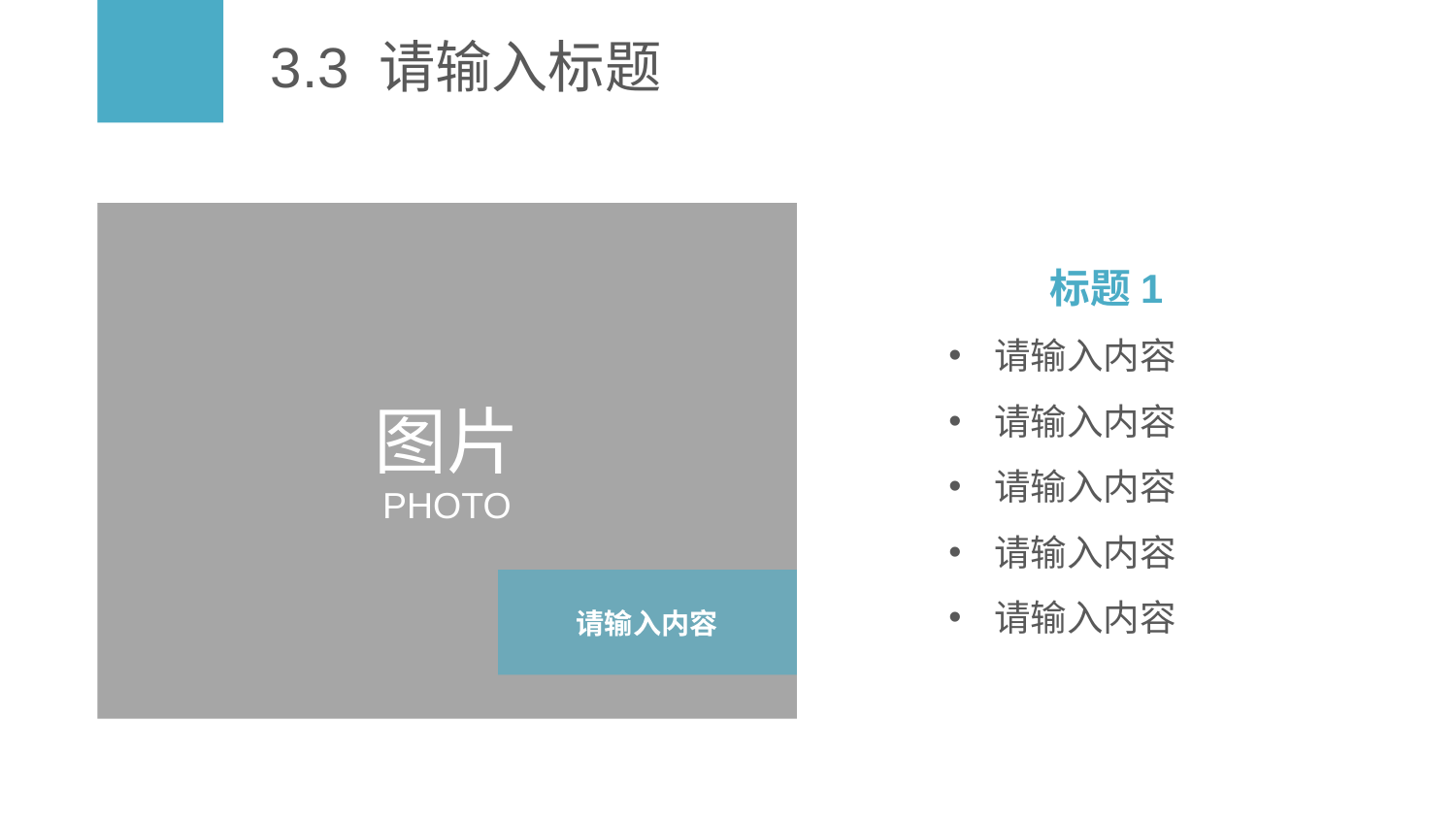

# 3.3 请输入标题
图片
PHOTO
标题1
请输入内容
请输入内容
请输入内容
请输入内容
请输入内容
请输入内容